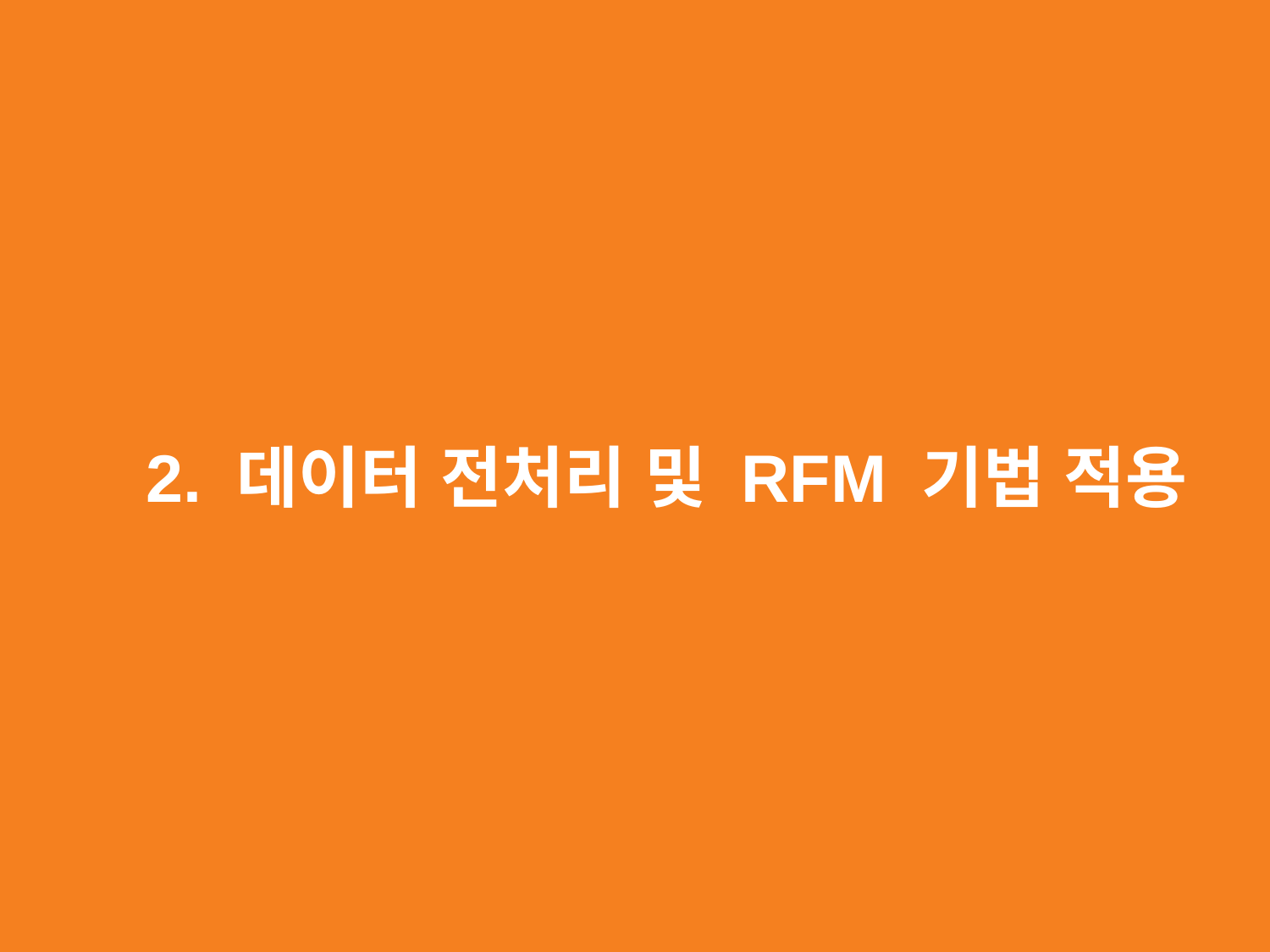

2. 데이터 전처리 및 RFM 기법 적용